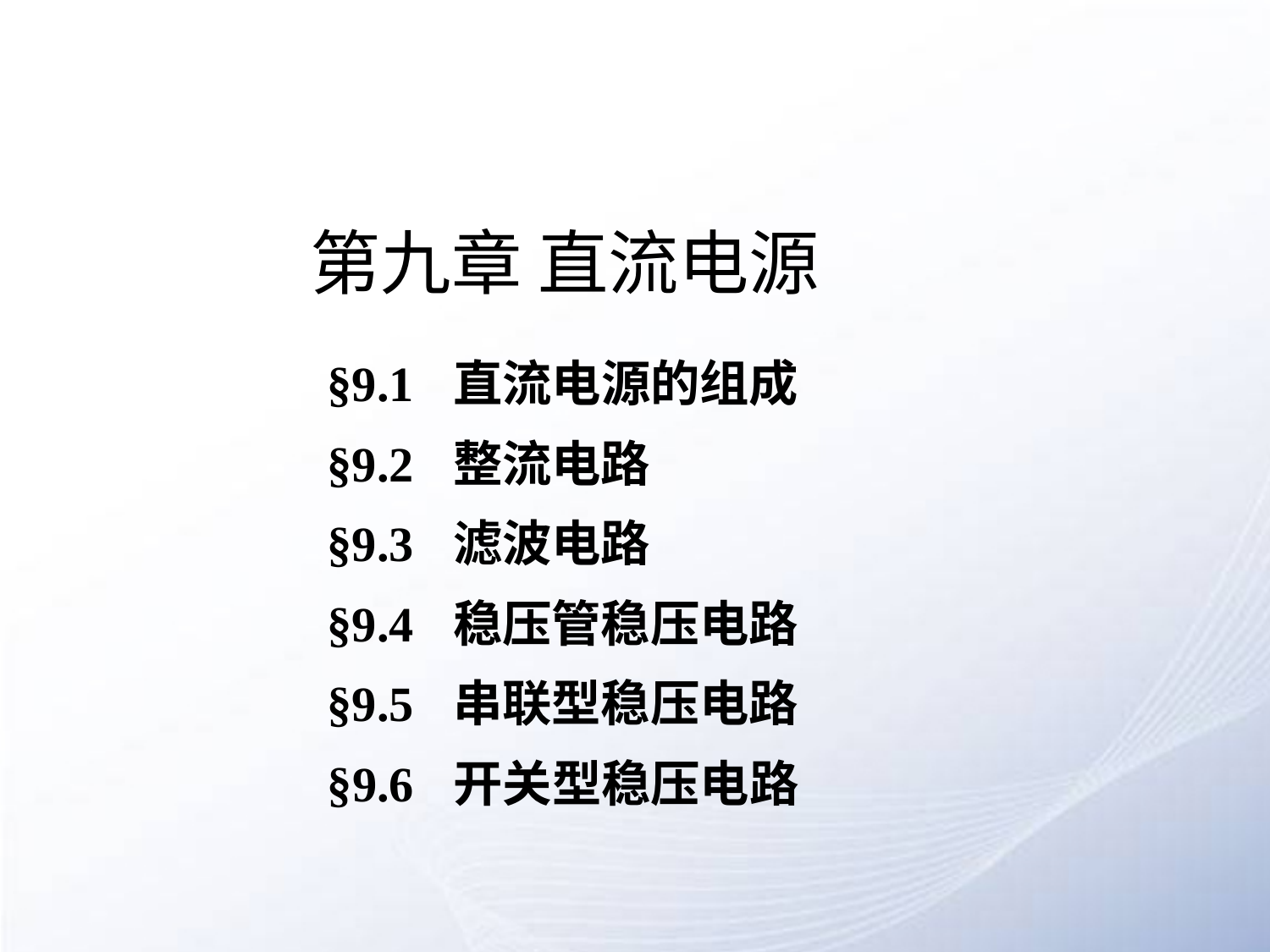

# 第九章 直流电源
§9.1  直流电源的组成
§9.2  整流电路
§9.3  滤波电路
§9.4  稳压管稳压电路
§9.5  串联型稳压电路
§9.6  开关型稳压电路